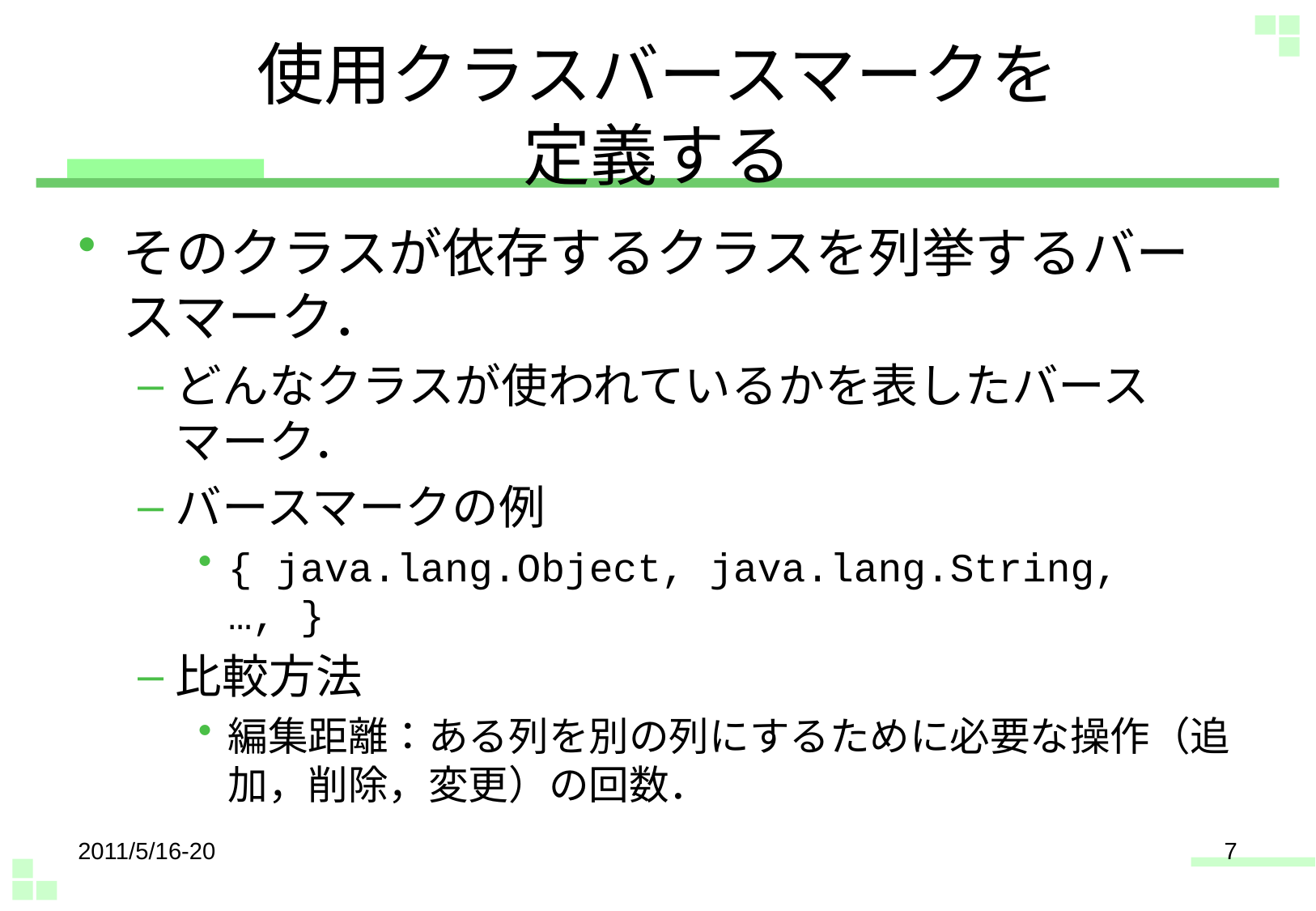

# 使用クラスバースマークを 定義する
そのクラスが依存するクラスを列挙するバースマーク．
どんなクラスが使われているかを表したバースマーク．
バースマークの例
{ java.lang.Object, java.lang.String, …, }
比較方法
編集距離：ある列を別の列にするために必要な操作（追加，削除，変更）の回数．
2011/5/16-20
7